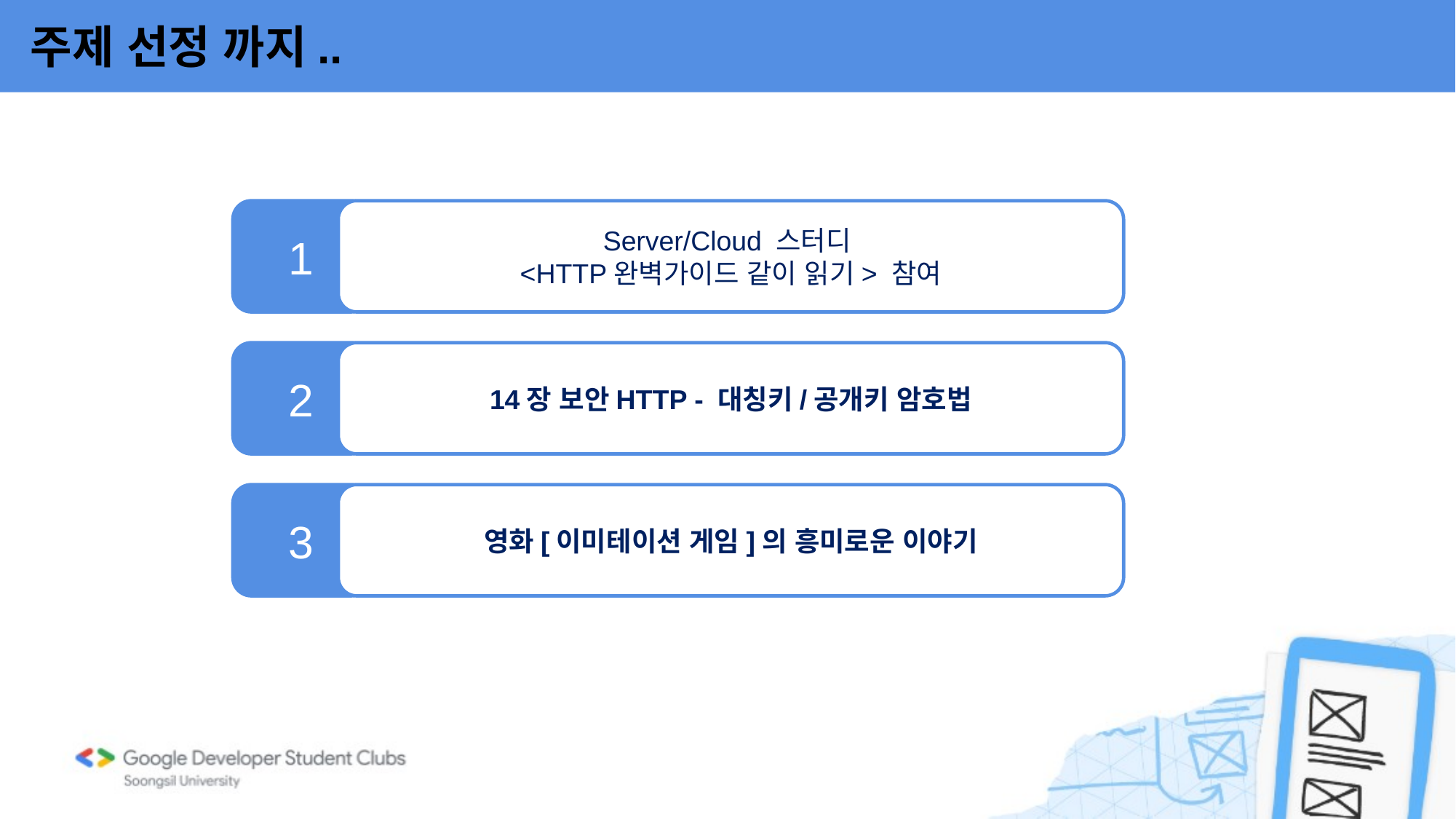

주제 선정 까지..
Server/Cloud 스터디
<HTTP완벽가이드 같이 읽기> 참여
1
14장 보안HTTP - 대칭키/공개키 암호법
2
영화[이미테이션 게임]의 흥미로운 이야기
3